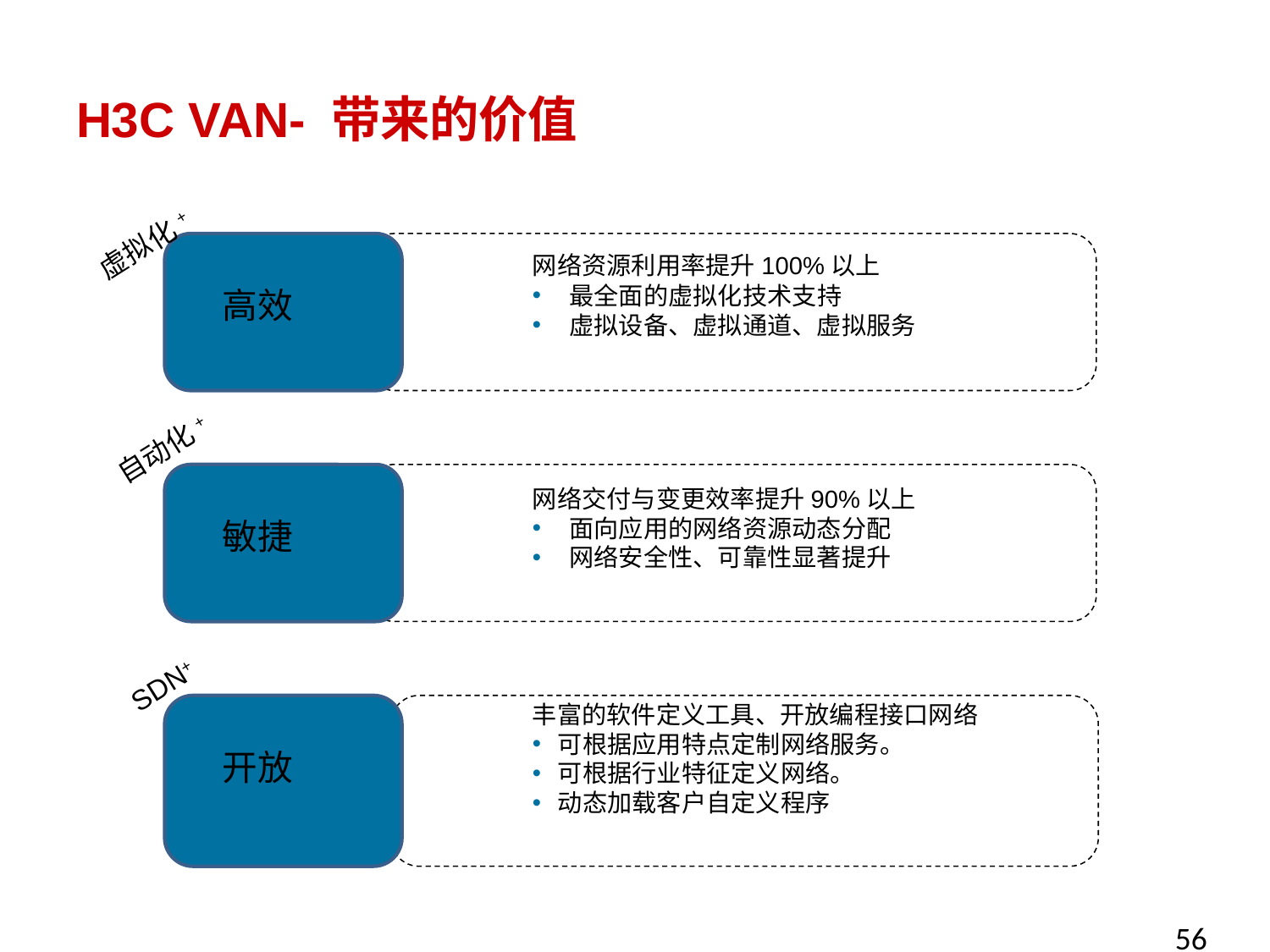

# H3C VAN- 带来的价值
虚拟化+

网络资源利用率提升100%以上
 最全面的虚拟化技术支持
 虚拟设备、虚拟通道、虚拟服务
高效
自动化+

网络交付与变更效率提升90%以上
 面向应用的网络资源动态分配
 网络安全性、可靠性显著提升
敏捷
SDN+
丰富的软件定义工具、开放编程接口网络
可根据应用特点定制网络服务。
可根据行业特征定义网络。
动态加载客户自定义程序

开放